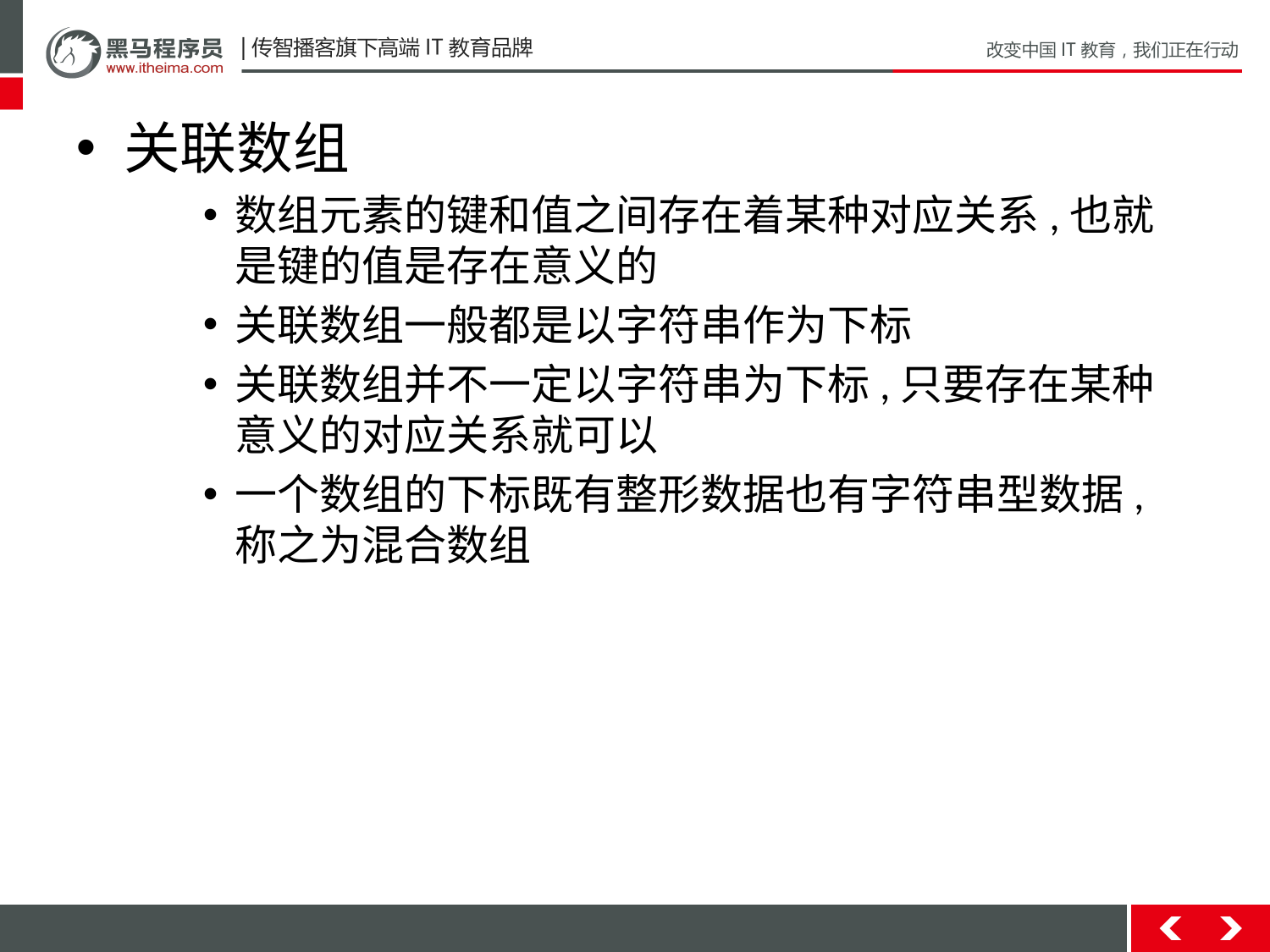

关联数组
数组元素的键和值之间存在着某种对应关系,也就是键的值是存在意义的
关联数组一般都是以字符串作为下标
关联数组并不一定以字符串为下标,只要存在某种意义的对应关系就可以
一个数组的下标既有整形数据也有字符串型数据,称之为混合数组